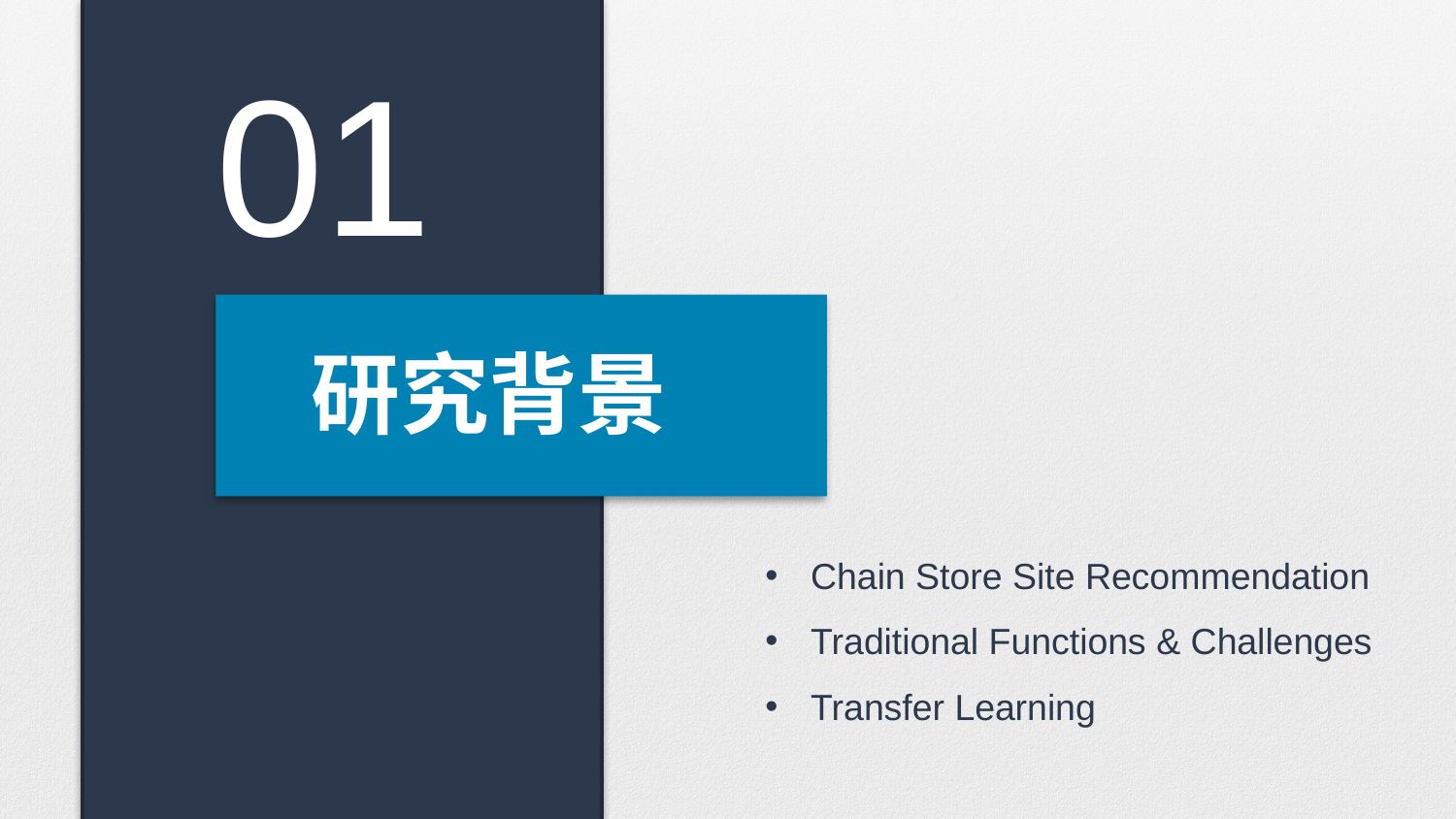

01

研究背景
Chain Store Site Recommendation
Traditional Functions & Challenges
Transfer Learning